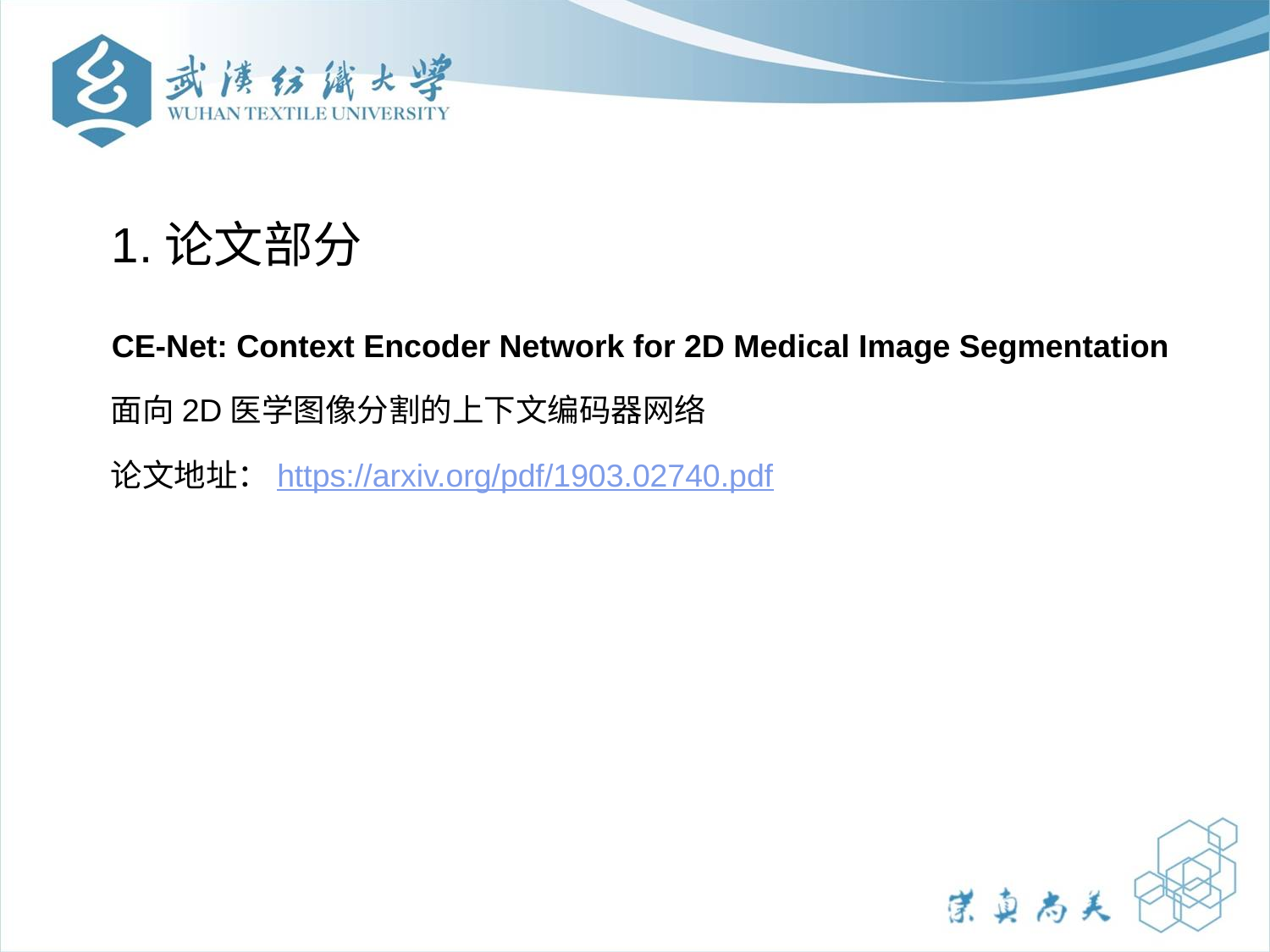

1.论文部分
CE-Net: Context Encoder Network for 2D Medical Image Segmentation
面向2D医学图像分割的上下文编码器网络
论文地址：https://arxiv.org/pdf/1903.02740.pdf